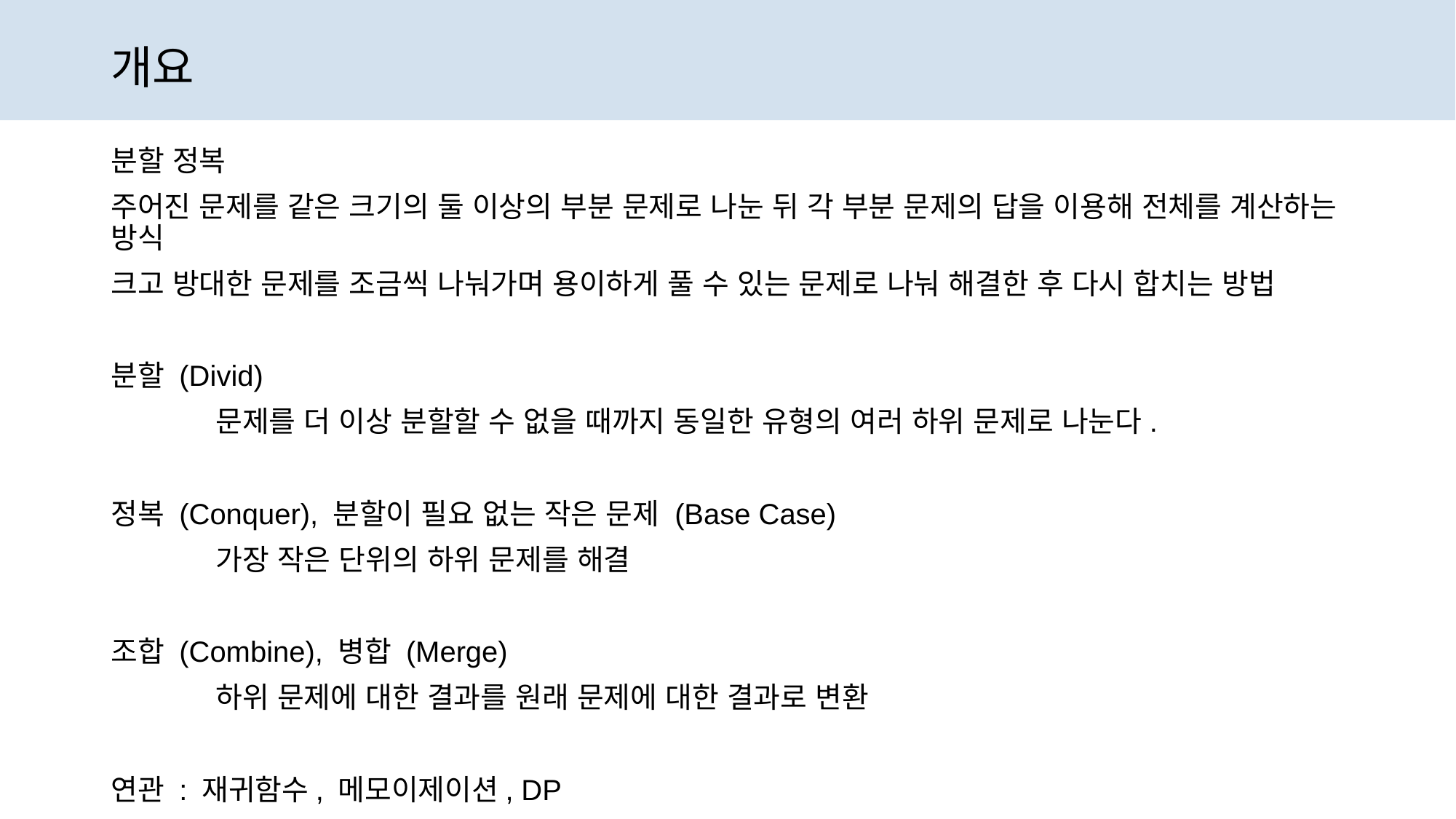

# 개요
분할 정복
주어진 문제를 같은 크기의 둘 이상의 부분 문제로 나눈 뒤 각 부분 문제의 답을 이용해 전체를 계산하는 방식
크고 방대한 문제를 조금씩 나눠가며 용이하게 풀 수 있는 문제로 나눠 해결한 후 다시 합치는 방법

분할 (Divid)
	문제를 더 이상 분할할 수 없을 때까지 동일한 유형의 여러 하위 문제로 나눈다.

정복 (Conquer), 분할이 필요 없는 작은 문제 (Base Case)
	가장 작은 단위의 하위 문제를 해결

조합 (Combine), 병합 (Merge)
	하위 문제에 대한 결과를 원래 문제에 대한 결과로 변환

연관 : 재귀함수, 메모이제이션, DP